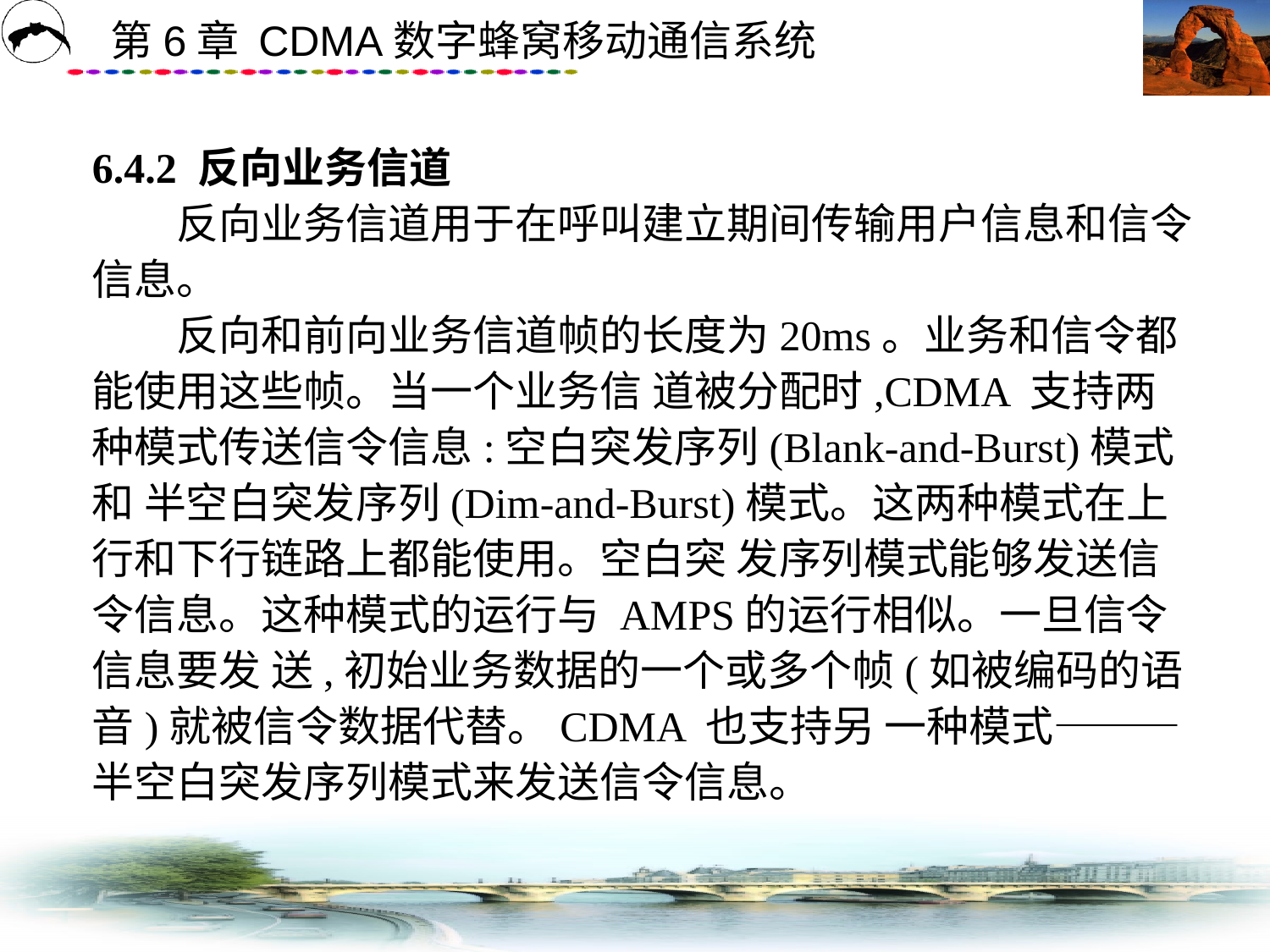

# 6.4.2 反向业务信道 　　反向业务信道用于在呼叫建立期间传输用户信息和信令信息。 　　反向和前向业务信道帧的长度为20ms。业务和信令都能使用这些帧。当一个业务信 道被分配时,CDMA 支持两种模式传送信令信息:空白突发序列(Blank-and-Burst)模式和 半空白突发序列(Dim-and-Burst)模式。这两种模式在上行和下行链路上都能使用。空白突 发序列模式能够发送信令信息。这种模式的运行与 AMPS的运行相似。一旦信令信息要发 送,初始业务数据的一个或多个帧(如被编码的语音)就被信令数据代替。CDMA 也支持另 一种模式———半空白突发序列模式来发送信令信息。